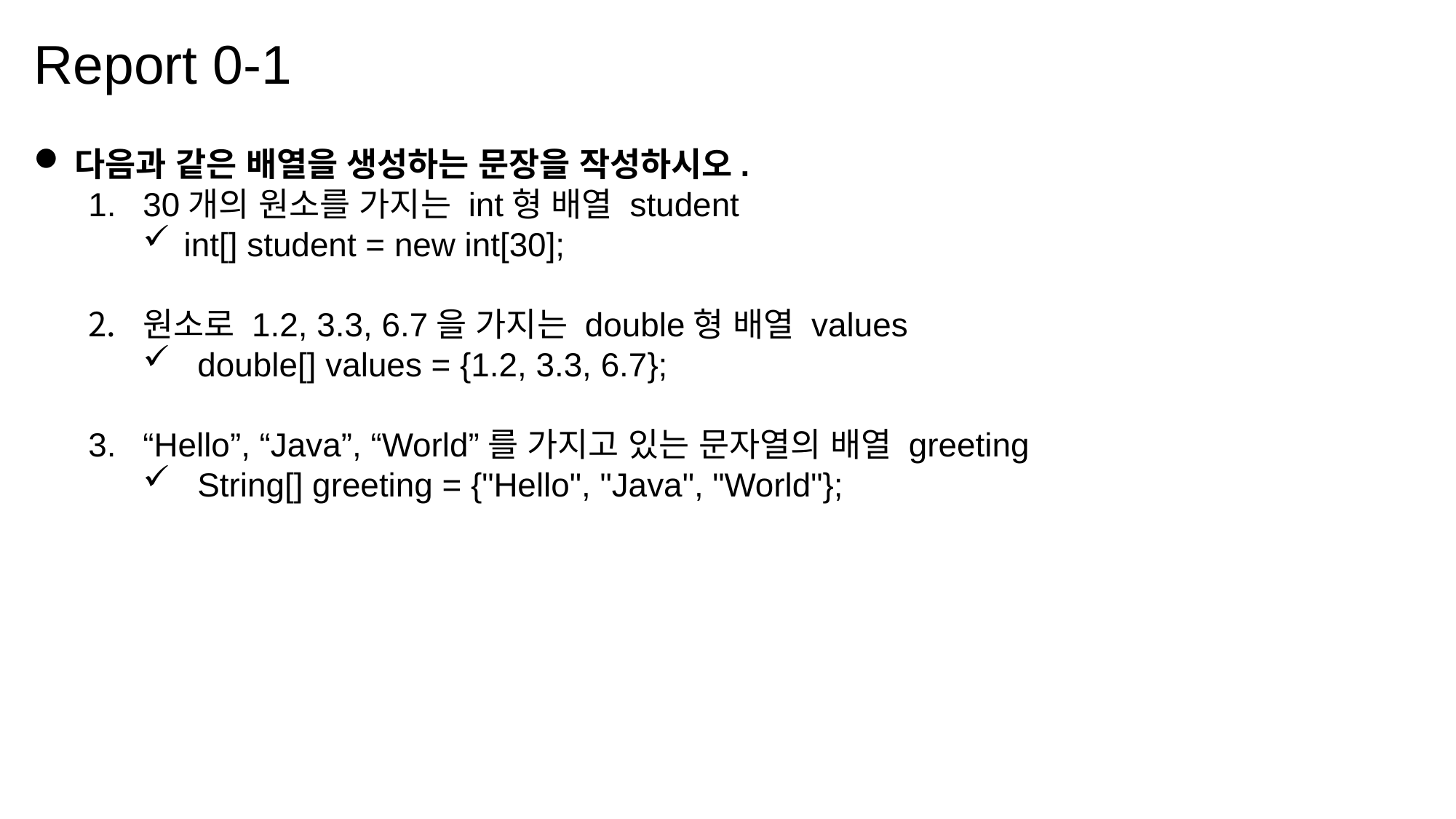

Report 0-1
다음과 같은 배열을 생성하는 문장을 작성하시오.
30개의 원소를 가지는 int형 배열 student
int[] student = new int[30];

원소로 1.2, 3.3, 6.7을 가지는 double형 배열 values
double[] values = {1.2, 3.3, 6.7};

“Hello”, “Java”, “World”를 가지고 있는 문자열의 배열 greeting
String[] greeting = {"Hello", "Java", "World"};